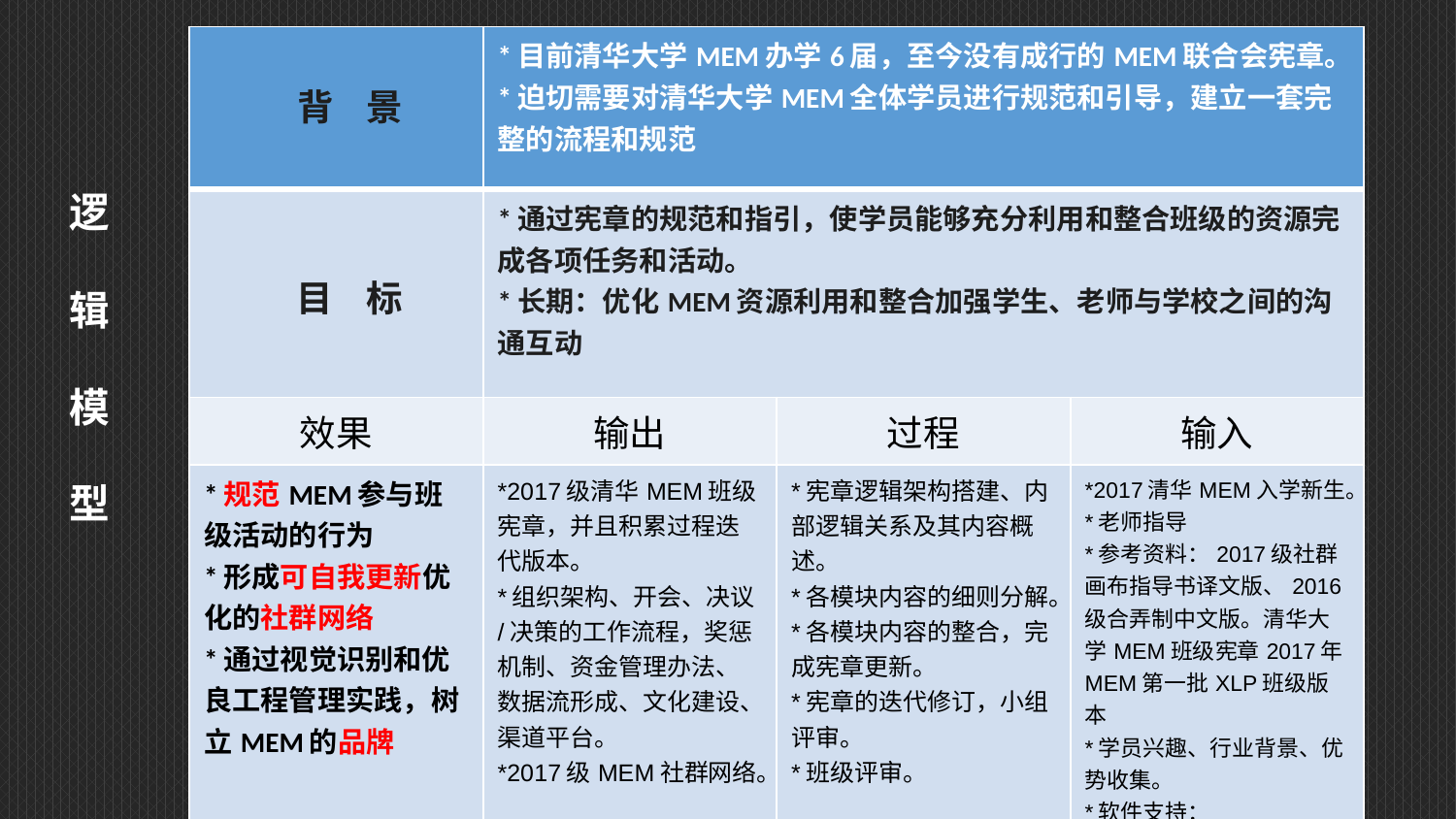

| 背 景 | \*目前清华大学MEM办学6届，至今没有成行的MEM联合会宪章。 \*迫切需要对清华大学MEM全体学员进行规范和引导，建立一套完整的流程和规范 |  |  |
| --- | --- | --- | --- |
| 目 标 | \*通过宪章的规范和指引，使学员能够充分利用和整合班级的资源完成各项任务和活动。 \*长期：优化MEM资源利用和整合加强学生、老师与学校之间的沟通互动 |  |  |
| 效果 | 输出 | 过程 | 输入 |
| \*规范MEM参与班级活动的行为 \*形成可自我更新优化的社群网络 \*通过视觉识别和优良工程管理实践，树立MEM的品牌 | \*2017级清华MEM班级宪章，并且积累过程迭代版本。 \*组织架构、开会、决议/决策的工作流程，奖惩机制、资金管理办法、数据流形成、文化建设、渠道平台。 \*2017级MEM社群网络。 | \*宪章逻辑架构搭建、内部逻辑关系及其内容概述。 \*各模块内容的细则分解。 \*各模块内容的整合，完成宪章更新。 \*宪章的迭代修订，小组评审。 \*班级评审。 | \*2017清华MEM入学新生。 \*老师指导 \*参考资料：2017级社群画布指导书译文版、2016级合弄制中文版。清华大学MEM班级宪章2017年MEM第一批XLP班级版本 \*学员兴趣、行业背景、优势收集。 \*软件支持：wiki、GIT。 \*环境：现场教学环境。 |
逻

辑

模

型